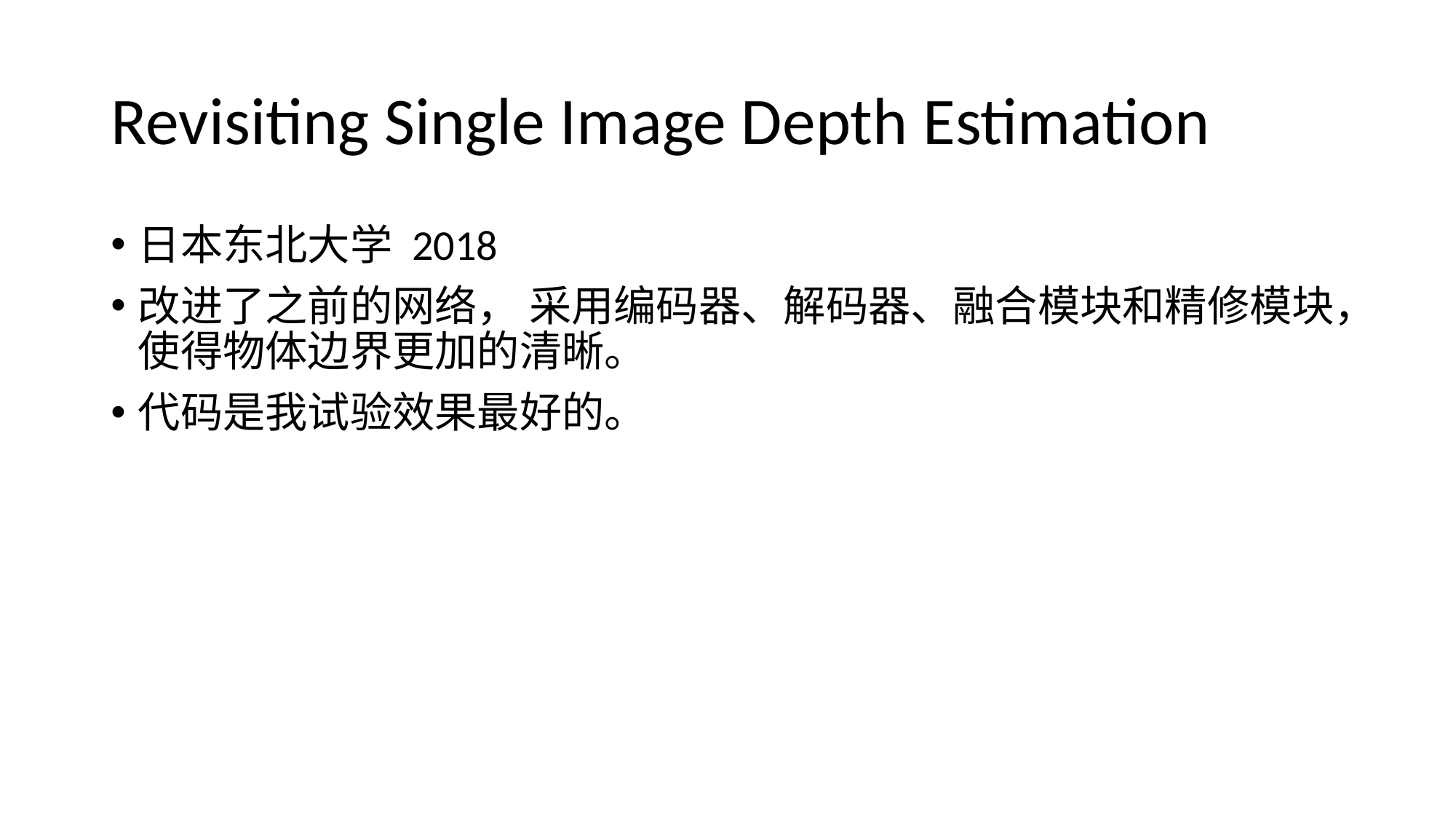

# Revisiting Single Image Depth Estimation
日本东北大学 2018
改进了之前的网络， 采用编码器、解码器、融合模块和精修模块，使得物体边界更加的清晰。
代码是我试验效果最好的。